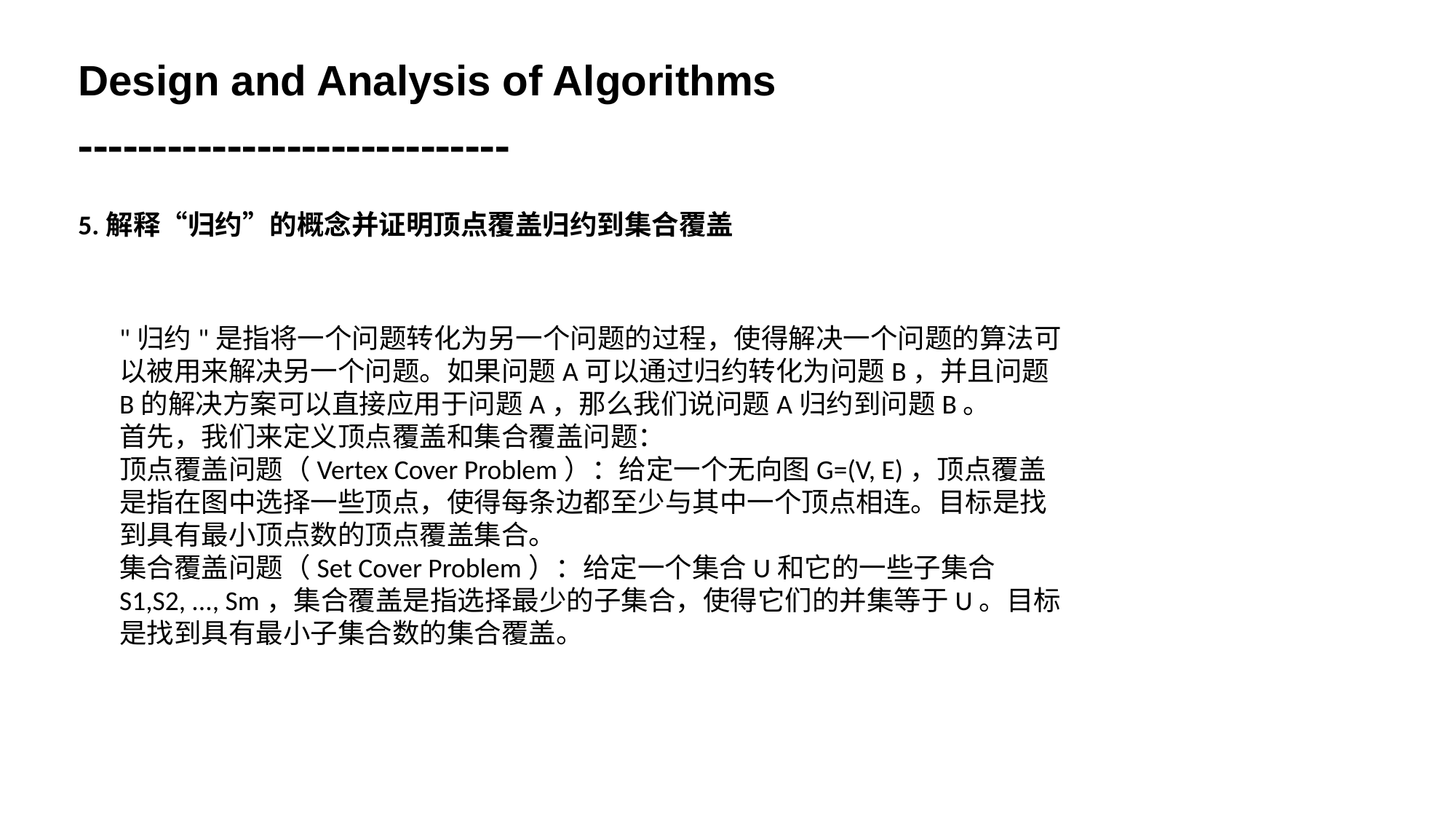

Design and Analysis of Algorithms
-----------------------------
5.解释“归约”的概念并证明顶点覆盖归约到集合覆盖
"归约"是指将一个问题转化为另一个问题的过程，使得解决一个问题的算法可以被用来解决另一个问题。如果问题A可以通过归约转化为问题B，并且问题B的解决方案可以直接应用于问题A，那么我们说问题A归约到问题B。
首先，我们来定义顶点覆盖和集合覆盖问题：
顶点覆盖问题（Vertex Cover Problem）：给定一个无向图G=(V, E)，顶点覆盖是指在图中选择一些顶点，使得每条边都至少与其中一个顶点相连。目标是找到具有最小顶点数的顶点覆盖集合。
集合覆盖问题（Set Cover Problem）：给定一个集合U和它的一些子集合S1,S2, ..., Sm，集合覆盖是指选择最少的子集合，使得它们的并集等于U。目标是找到具有最小子集合数的集合覆盖。